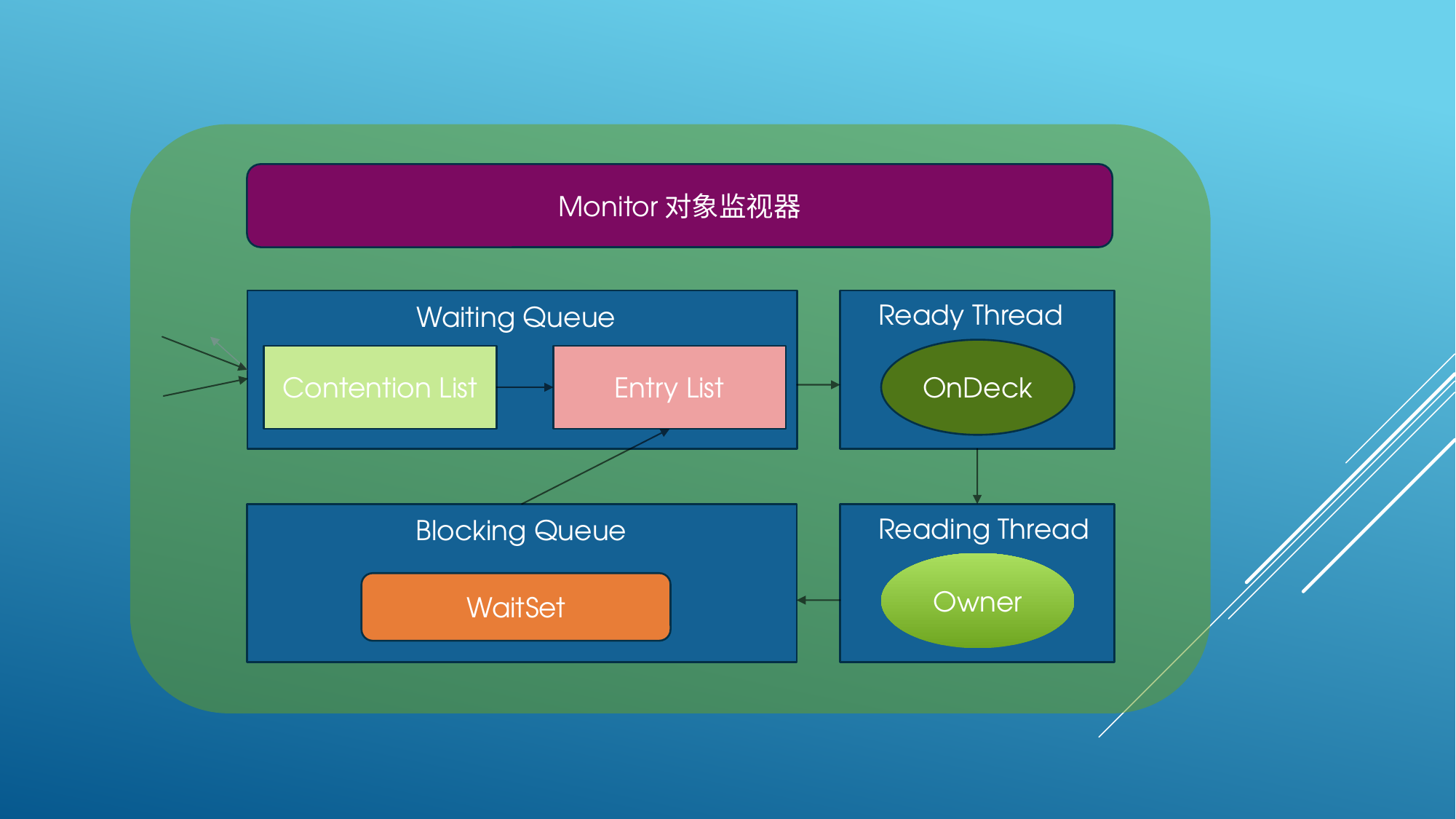

Monitor对象监视器

  Ready Thread
Waiting Queue
OnDeck
Contention List
Entry List

  Reading Thread
Blocking Queue
Owner
WaitSet